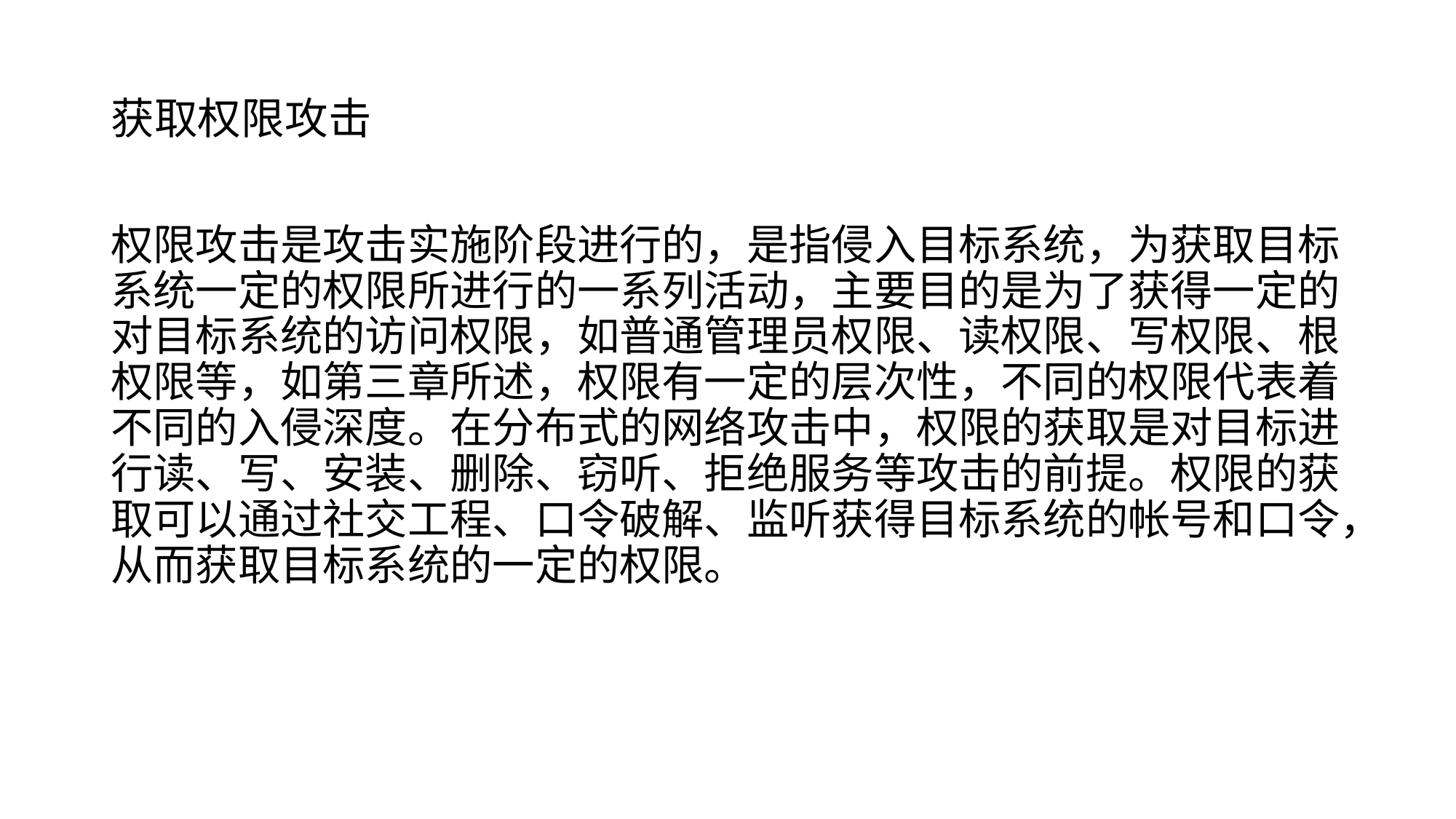

# 获取权限攻击
权限攻击是攻击实施阶段进行的，是指侵入目标系统，为获取目标系统一定的权限所进行的一系列活动，主要目的是为了获得一定的对目标系统的访问权限，如普通管理员权限、读权限、写权限、根权限等，如第三章所述，权限有一定的层次性，不同的权限代表着不同的入侵深度。在分布式的网络攻击中，权限的获取是对目标进行读、写、安装、删除、窃听、拒绝服务等攻击的前提。权限的获取可以通过社交工程、口令破解、监听获得目标系统的帐号和口令，从而获取目标系统的一定的权限。